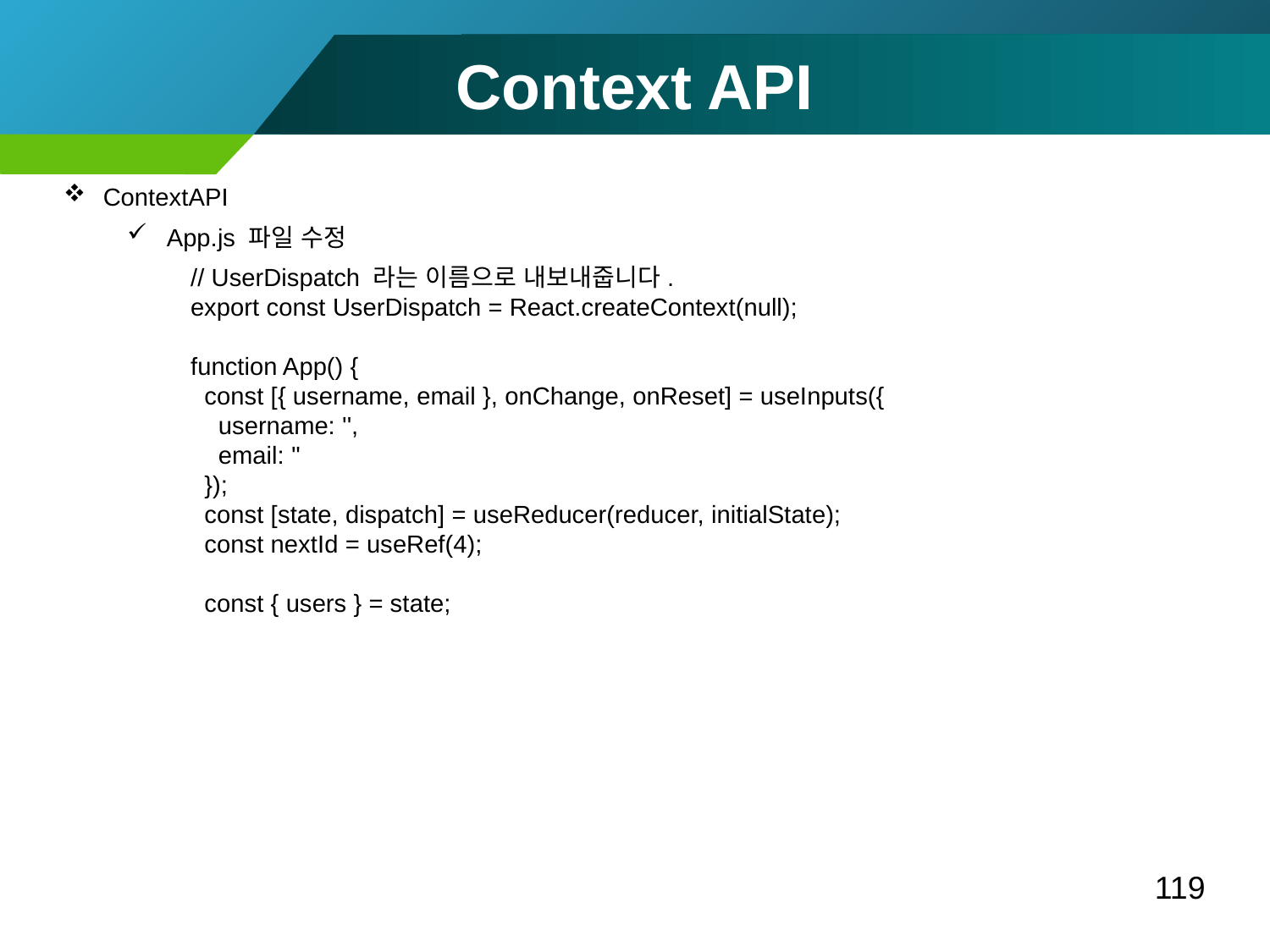

Context API
ContextAPI
App.js 파일 수정
// UserDispatch 라는 이름으로 내보내줍니다.
export const UserDispatch = React.createContext(null);

function App() {
  const [{ username, email }, onChange, onReset] = useInputs({
    username: '',
    email: ''
  });
  const [state, dispatch] = useReducer(reducer, initialState);
  const nextId = useRef(4);

  const { users } = state;

119